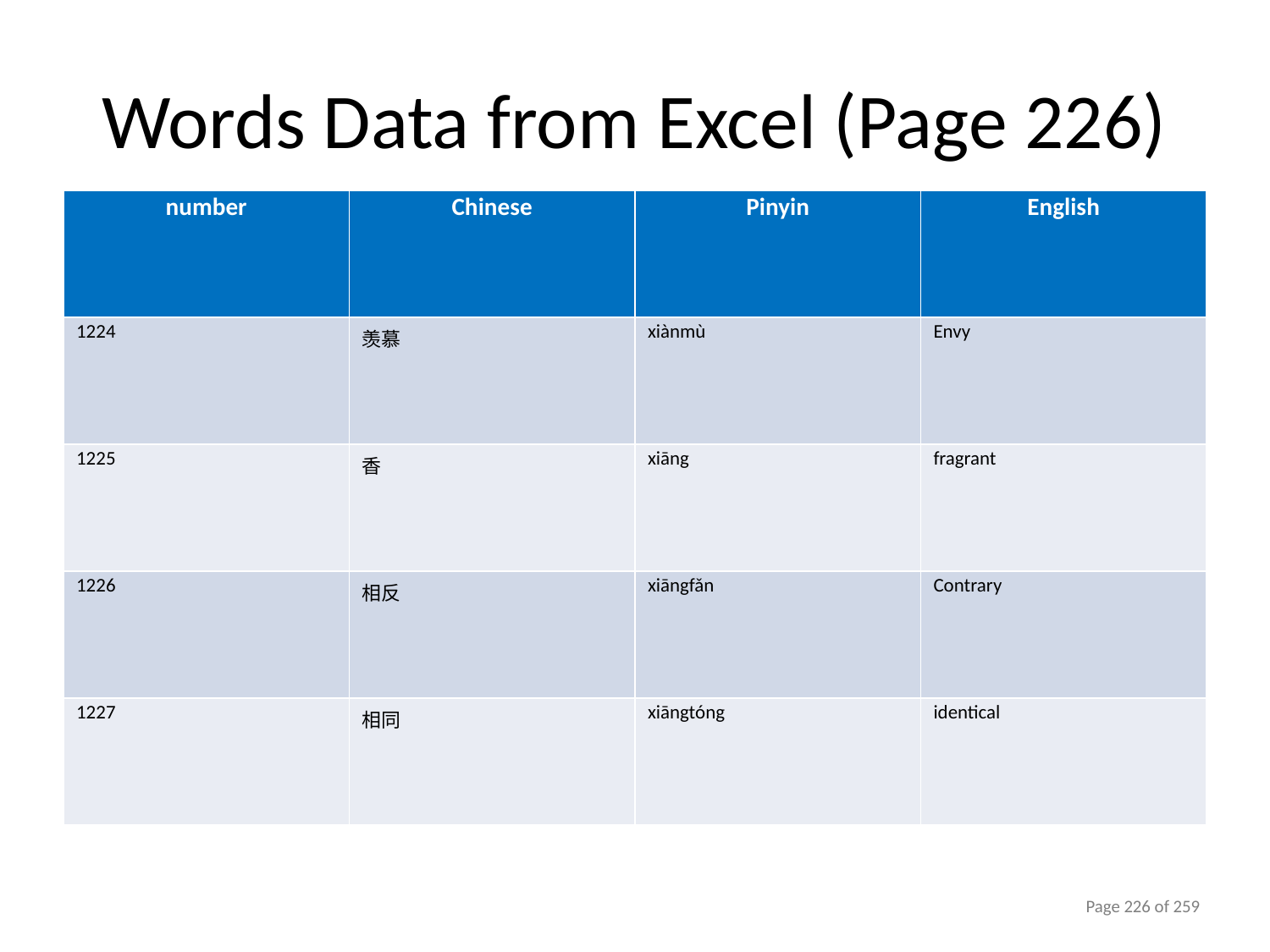

# Words Data from Excel (Page 226)
| number | Chinese | Pinyin | English |
| --- | --- | --- | --- |
| 1224 | 羡慕 | xiànmù | Envy |
| 1225 | 香 | xiāng | fragrant |
| 1226 | 相反 | xiāngfǎn | Contrary |
| 1227 | 相同 | xiāngtóng | identical |

Page 226 of 259